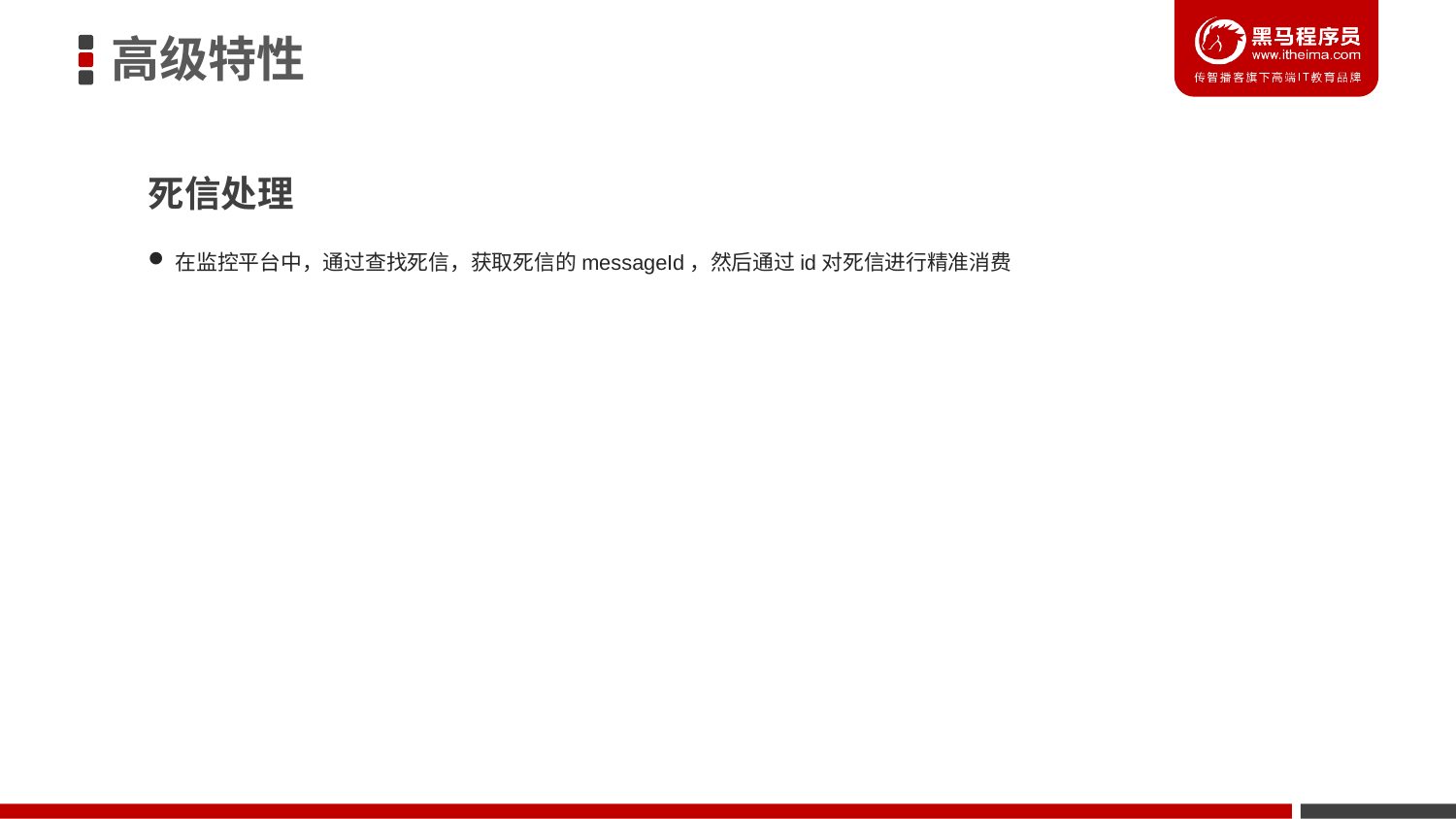

高级特性
死信处理
在监控平台中，通过查找死信，获取死信的messageId，然后通过id对死信进行精准消费